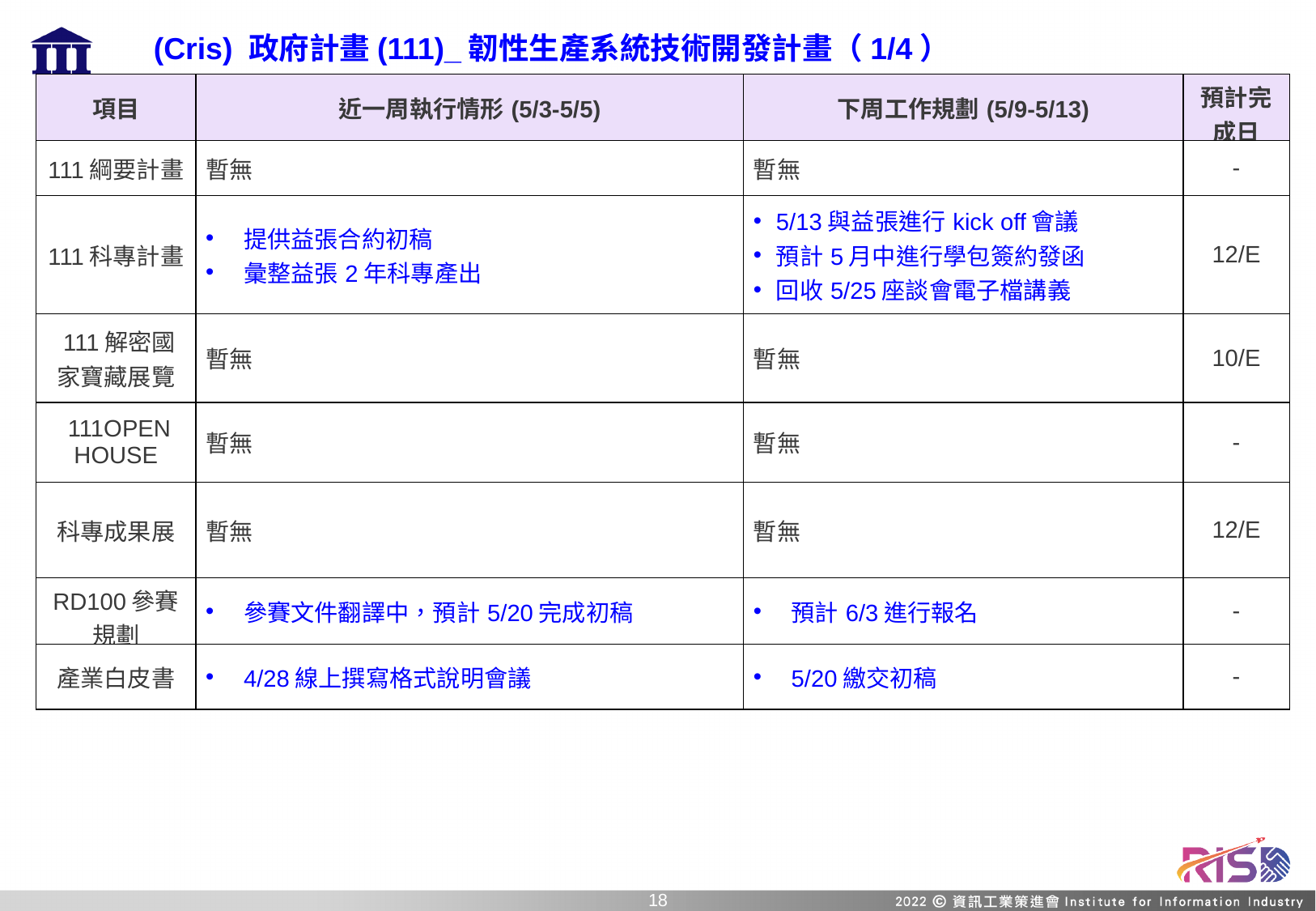

(Cris) 政府計畫(111)_韌性生產系統技術開發計畫（1/4）
| 項目 | 近一周執行情形(5/3-5/5) | 下周工作規劃(5/9-5/13) | 預計完成日 |
| --- | --- | --- | --- |
| 111綱要計畫 | 暫無 | 暫無 | - |
| 111科專計畫 | 提供益張合約初稿 彙整益張2年科專產出 | 5/13與益張進行kick off會議 預計5月中進行學包簽約發函 回收5/25座談會電子檔講義 | 12/E |
| 111解密國家寶藏展覽 | 暫無 | 暫無 | 10/E |
| 111OPEN HOUSE | 暫無 | 暫無 | - |
| 科專成果展 | 暫無 | 暫無 | 12/E |
| RD100參賽規劃 | 參賽文件翻譯中，預計5/20完成初稿 | 預計6/3進行報名 | - |
| 產業白皮書 | 4/28線上撰寫格式說明會議 | 5/20繳交初稿 | - |
18